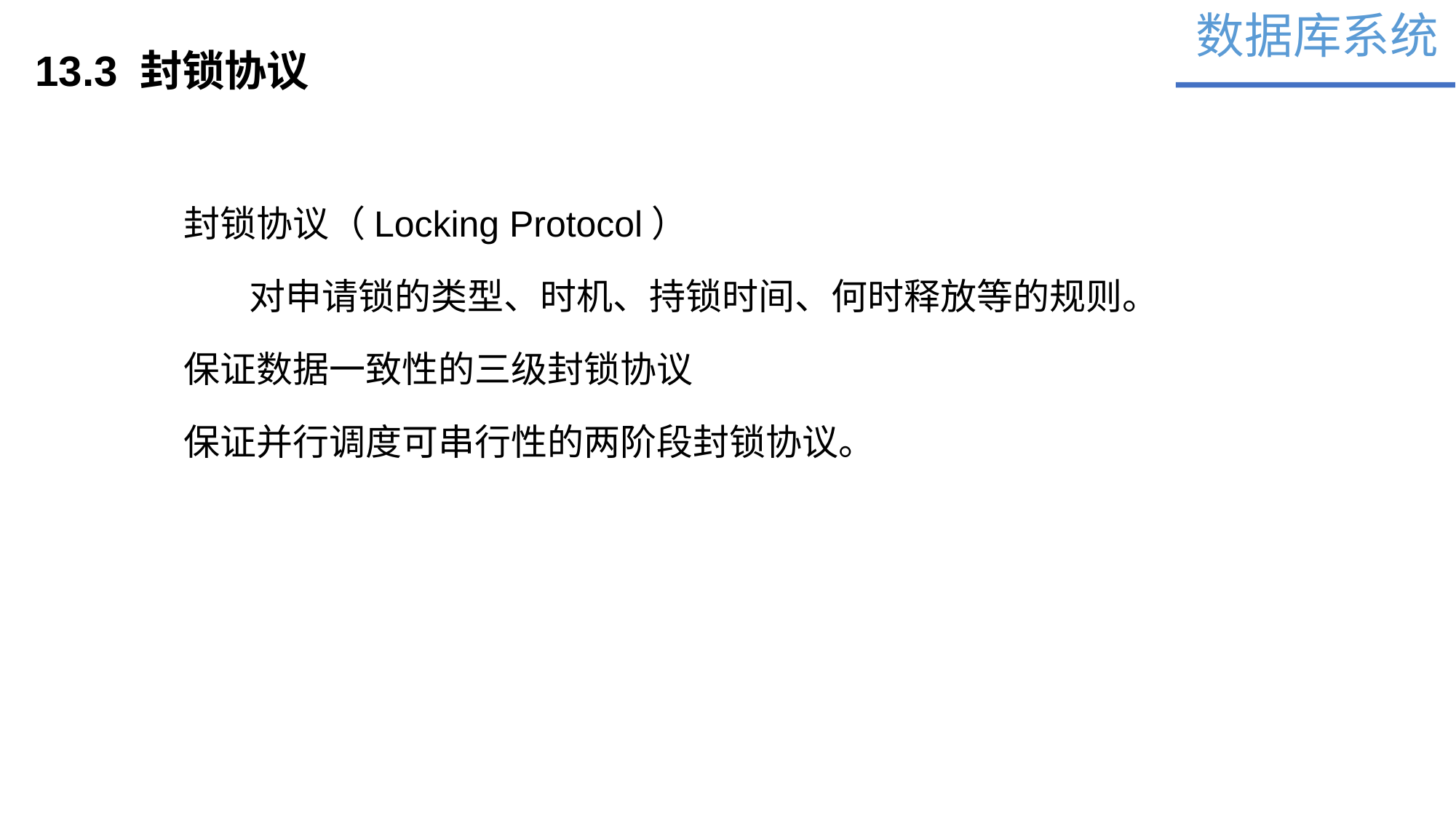

数据库系统
13.3 封锁协议

封锁协议（Locking Protocol）
       对申请锁的类型、时机、持锁时间、何时释放等的规则。
保证数据一致性的三级封锁协议
保证并行调度可串行性的两阶段封锁协议。